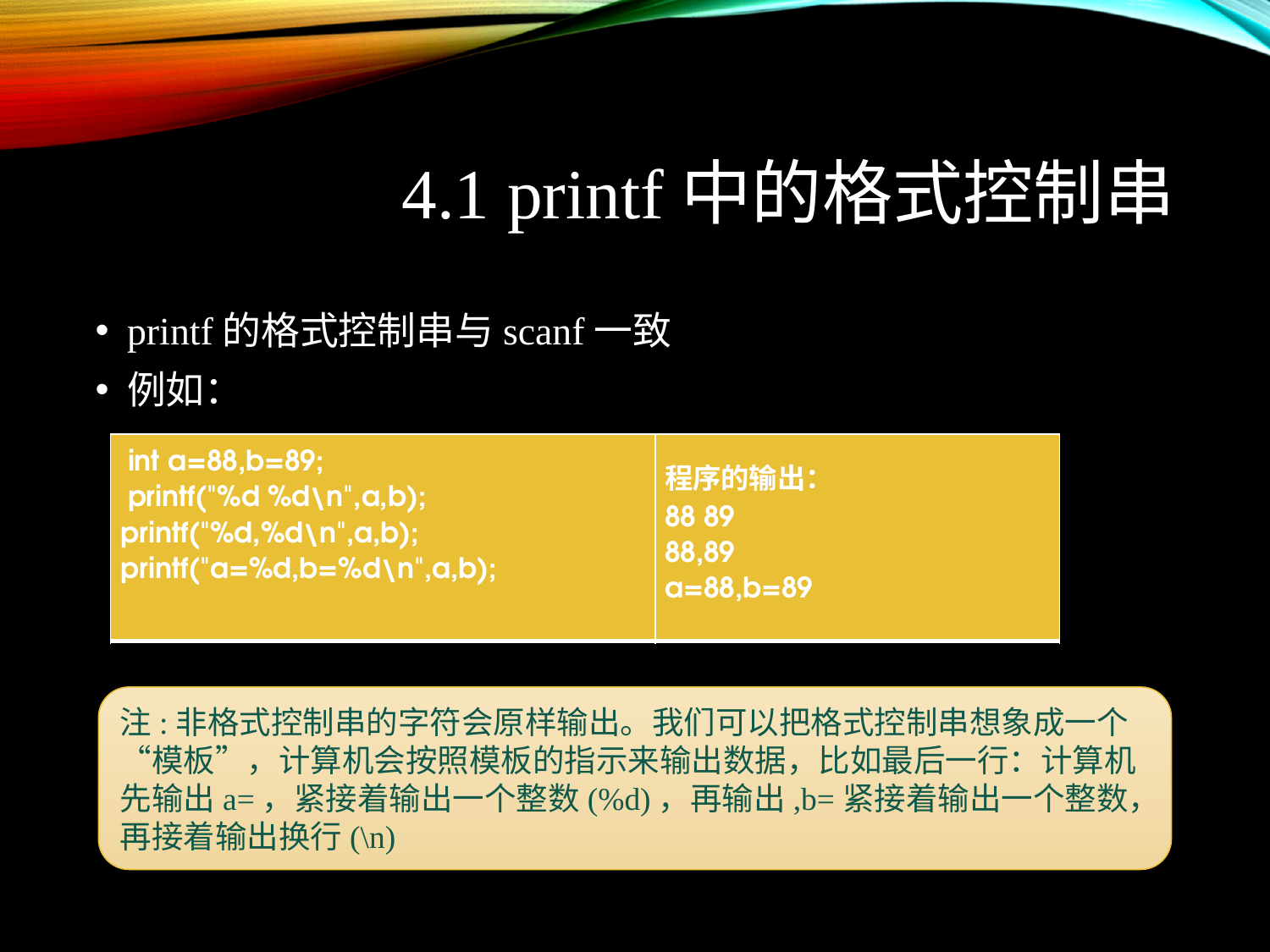

# 4.1 printf中的格式控制串
printf的格式控制串与scanf一致
例如：

| int a=88,b=89; printf("%d %d\n",a,b); printf("%d,%d\n",a,b); printf("a=%d,b=%d\n",a,b); | 程序的输出： 88 89 88,89 a=88,b=89 |
| --- | --- |
注:非格式控制串的字符会原样输出。我们可以把格式控制串想象成一个“模板”，计算机会按照模板的指示来输出数据，比如最后一行：计算机先输出a=，紧接着输出一个整数(%d)，再输出,b=紧接着输出一个整数，再接着输出换行(\n)